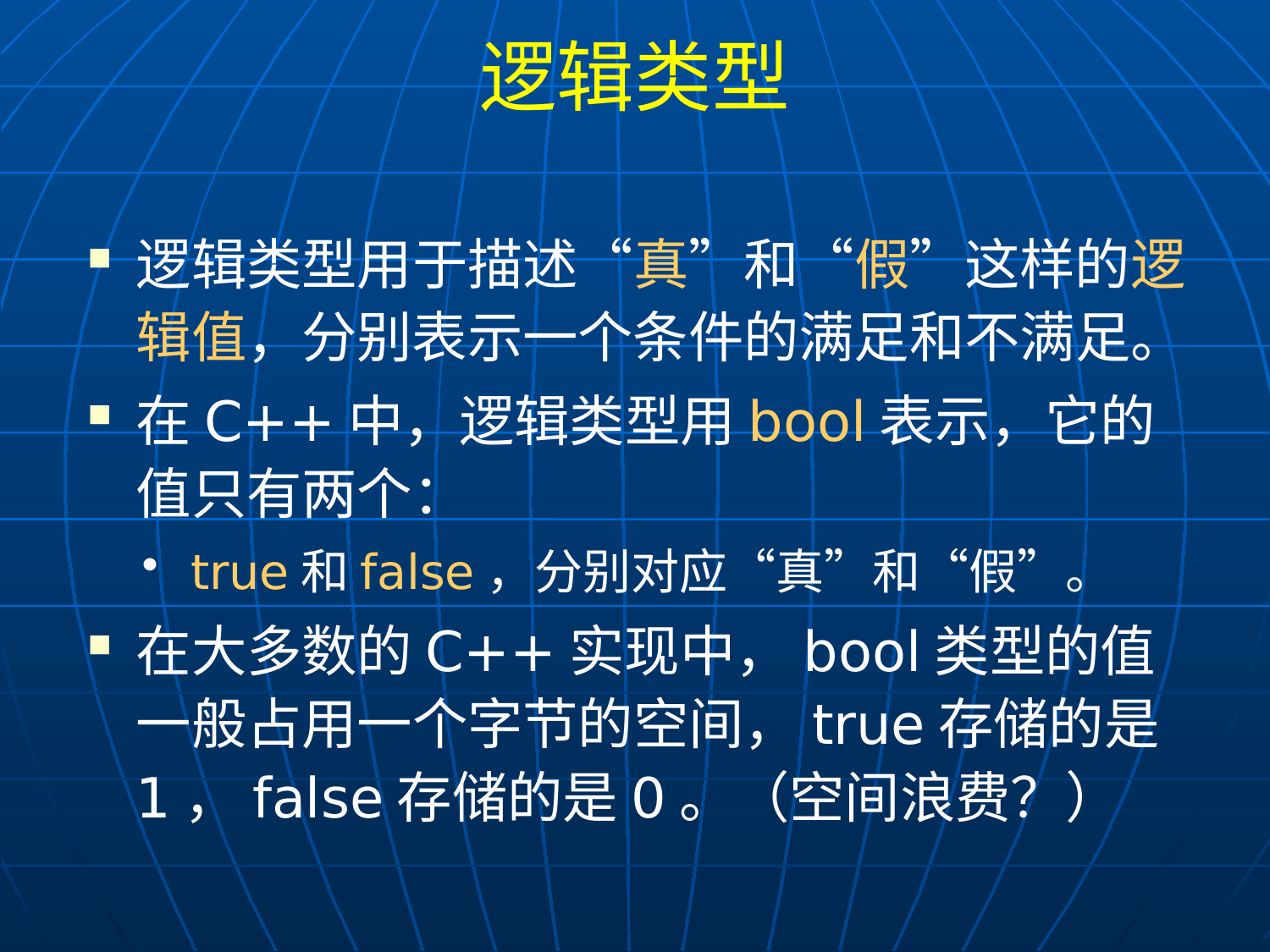

# 逻辑类型
逻辑类型用于描述“真”和“假”这样的逻辑值，分别表示一个条件的满足和不满足。
在C++中，逻辑类型用bool表示，它的值只有两个：
true和false，分别对应“真”和“假”。
在大多数的C++实现中，bool类型的值一般占用一个字节的空间，true存储的是1，false存储的是0。（空间浪费？）